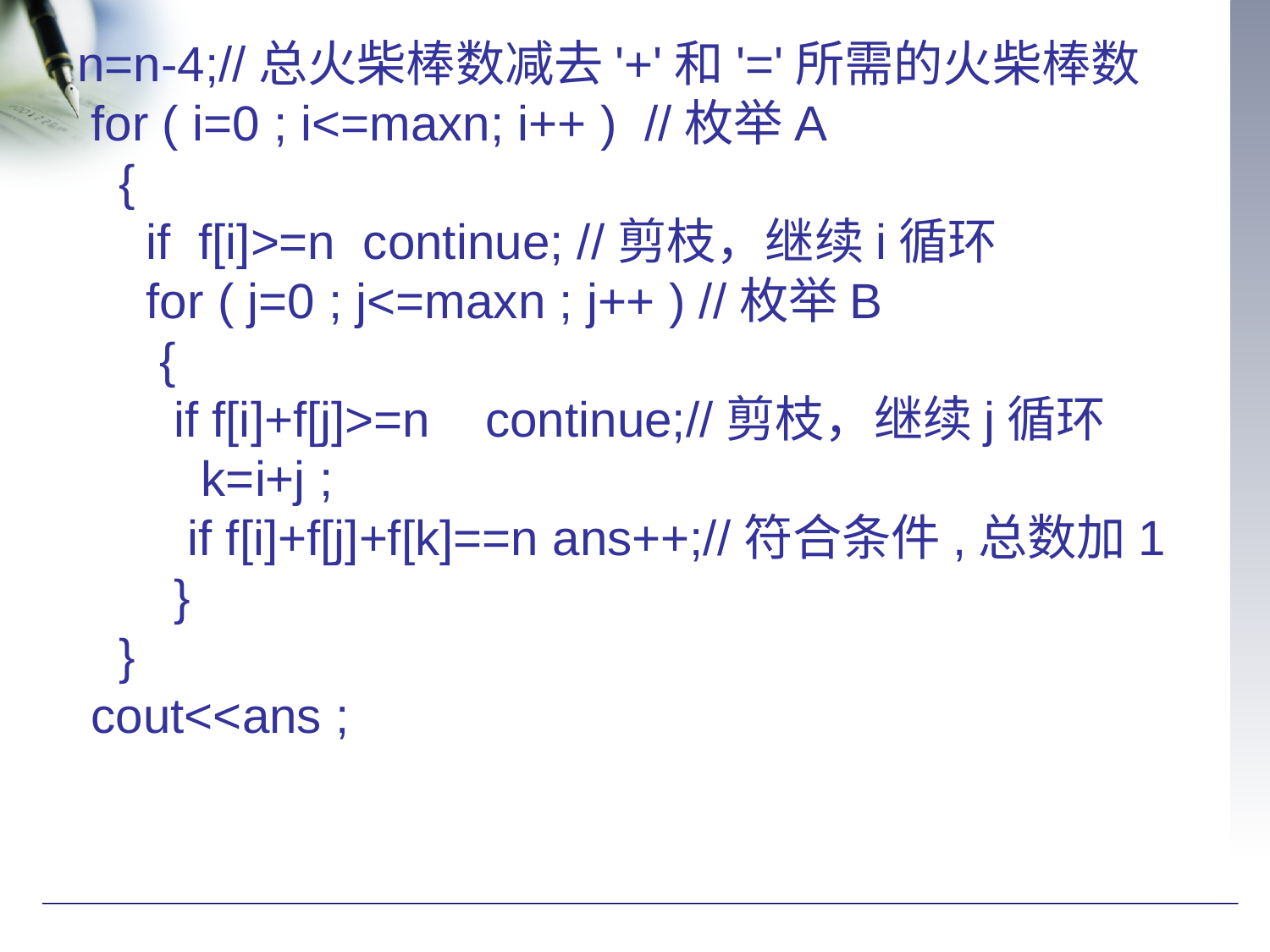

n=n-4;//总火柴棒数减去'+'和'='所需的火柴棒数
 for ( i=0 ; i<=maxn; i++ )  //枚举A
   {
     if  f[i]>=n  continue; //剪枝，继续i循环
     for ( j=0 ; j<=maxn ; j++ ) //枚举B
      {
       if f[i]+f[j]>=n    continue;//剪枝，继续j循环
         k=i+j ;
        if f[i]+f[j]+f[k]==n ans++;//符合条件,总数加1
       }
   }
 cout<<ans ;